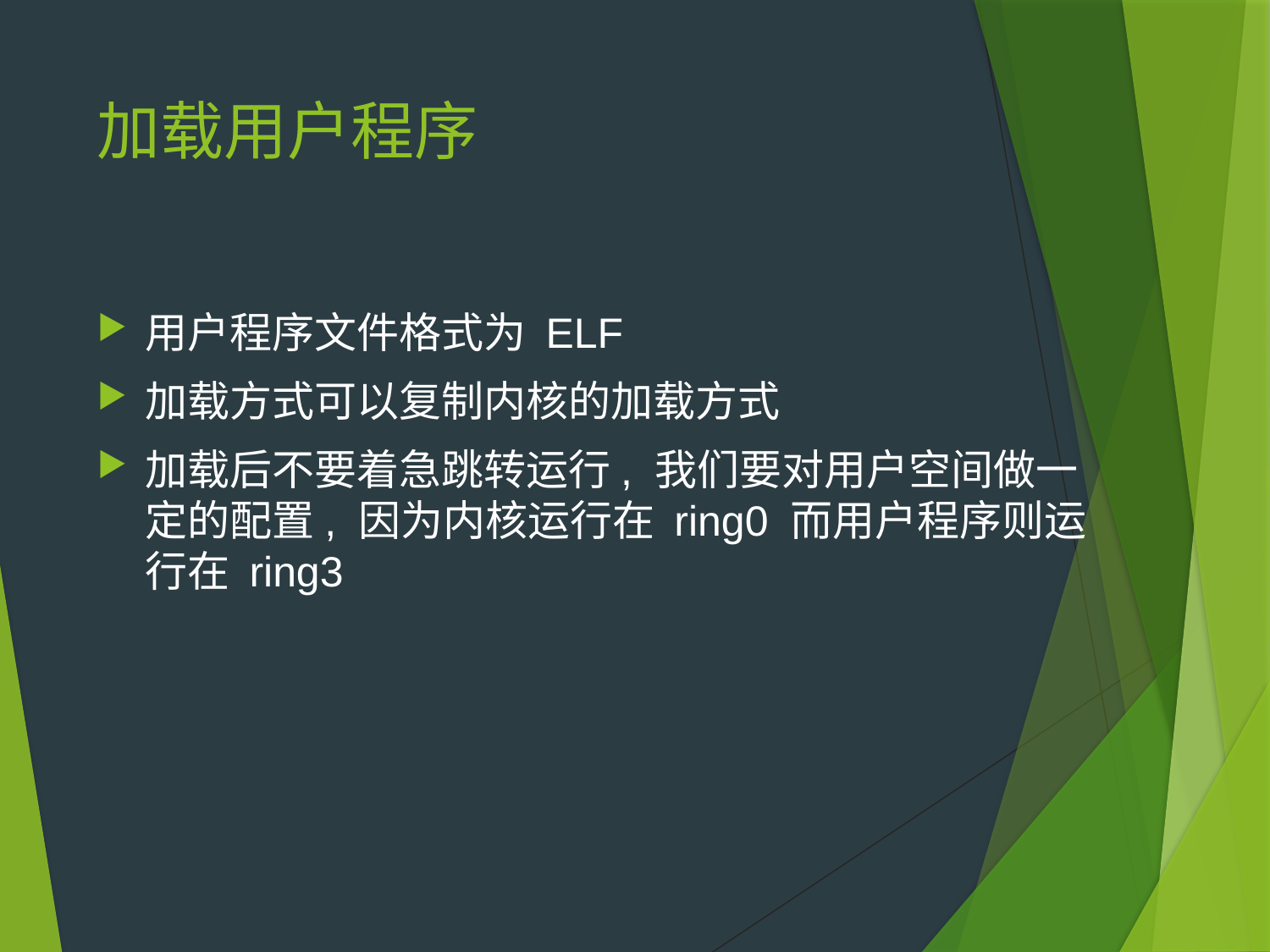

# 加载用户程序
用户程序文件格式为 ELF
加载方式可以复制内核的加载方式
加载后不要着急跳转运行, 我们要对用户空间做一定的配置, 因为内核运行在 ring0 而用户程序则运行在 ring3